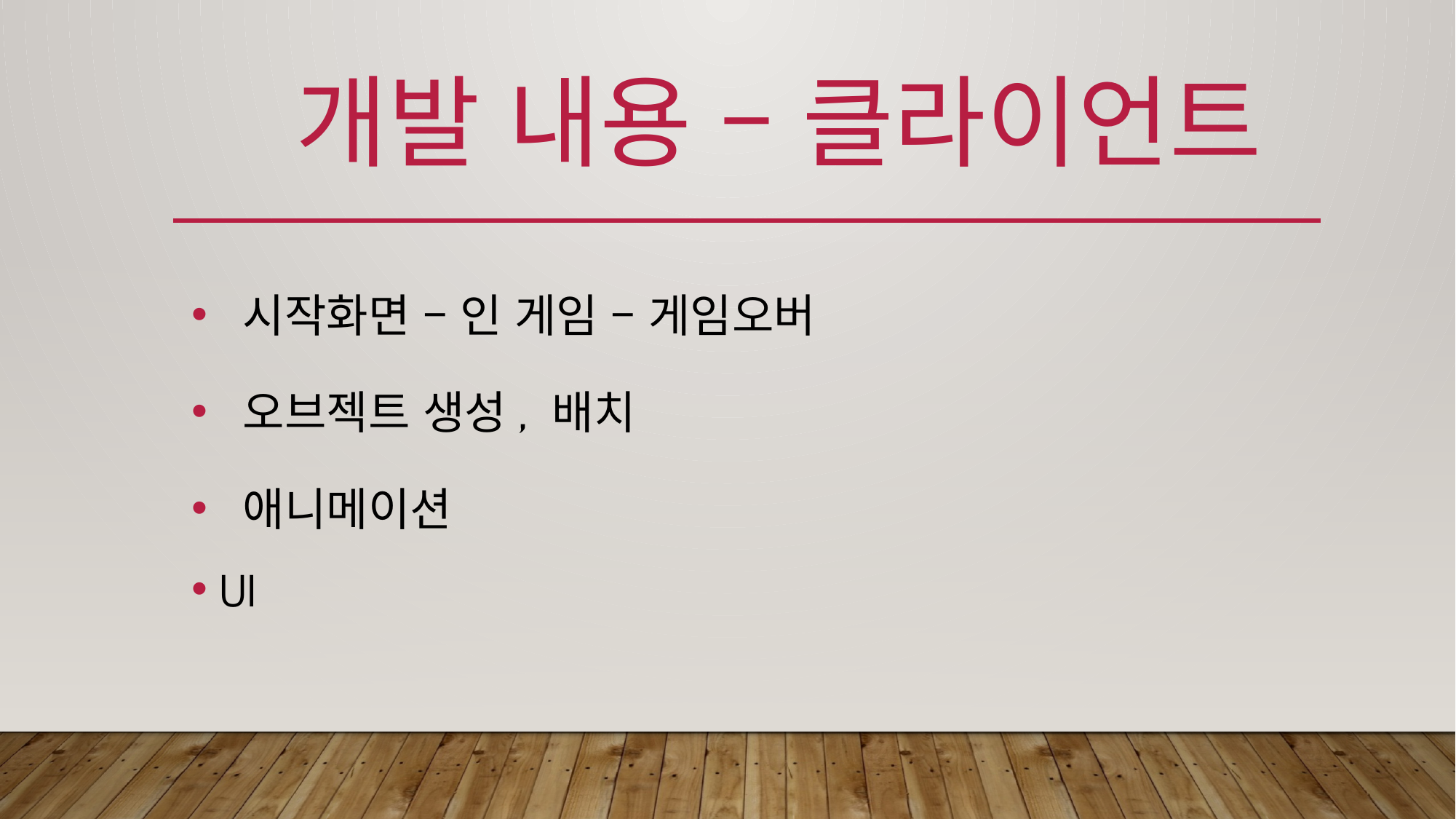

개발 내용 – 클라이언트
 시작화면 – 인 게임 – 게임오버
 오브젝트 생성, 배치
 애니메이션
UI